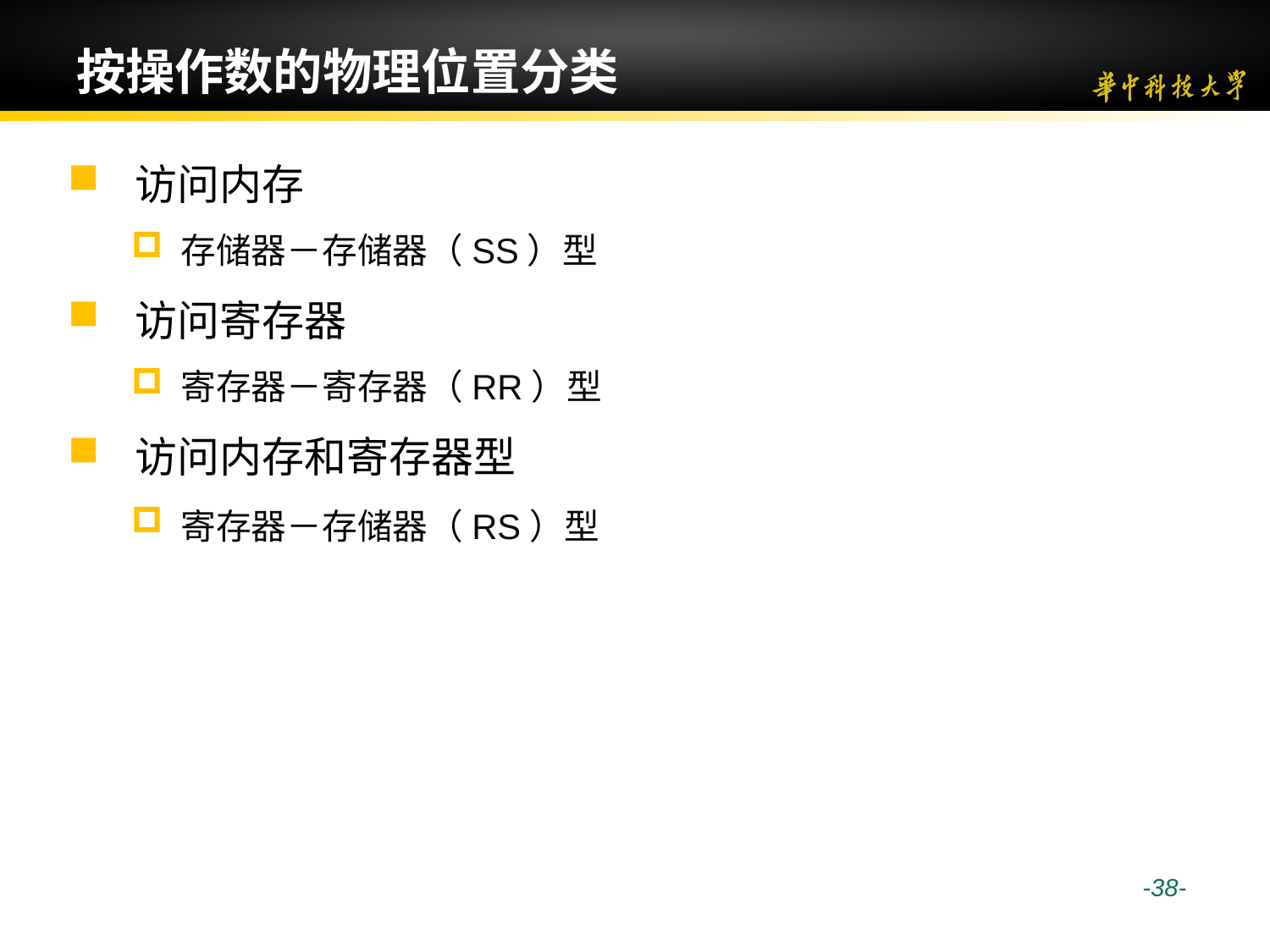

# 按操作数的物理位置分类
 访问内存
存储器－存储器（SS）型
 访问寄存器
寄存器－寄存器（RR）型
 访问内存和寄存器型
寄存器－存储器（RS）型

 -38-